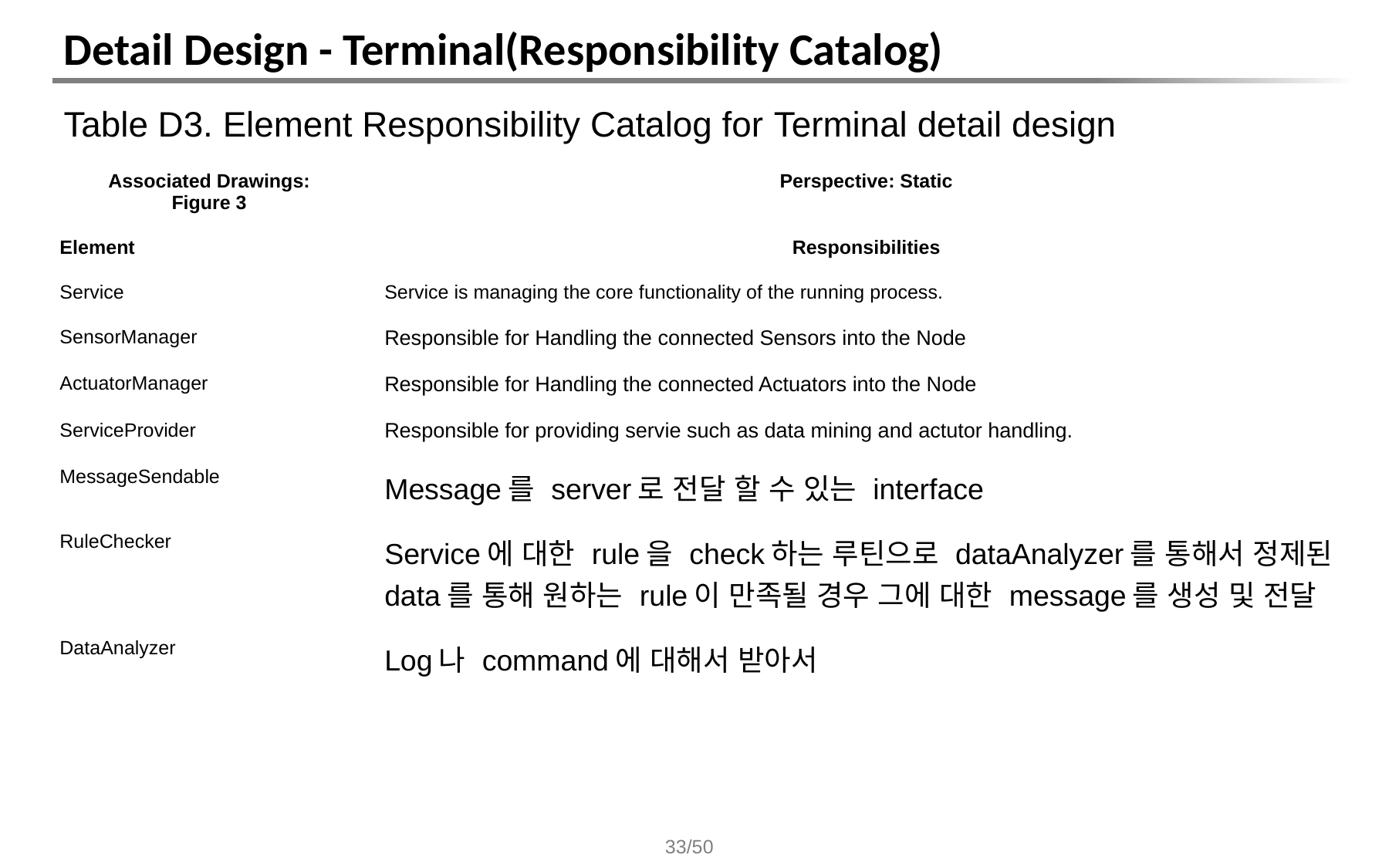

# Detail Design - Terminal(Responsibility Catalog)
Table D3. Element Responsibility Catalog for Terminal detail design

| Associated Drawings: Figure 3 | Perspective: Static |
| --- | --- |
| Element | Responsibilities |
| Service | Service is managing the core functionality of the running process. |
| SensorManager | Responsible for Handling the connected Sensors into the Node |
| ActuatorManager | Responsible for Handling the connected Actuators into the Node |
| ServiceProvider | Responsible for providing servie such as data mining and actutor handling. |
| MessageSendable | Message를 server로 전달 할 수 있는 interface |
| RuleChecker | Service에 대한 rule을 check하는 루틴으로 dataAnalyzer를 통해서 정제된 data를 통해 원하는 rule이 만족될 경우 그에 대한 message를 생성 및 전달 |
| DataAnalyzer | Log나 command에 대해서 받아서 |
33/50